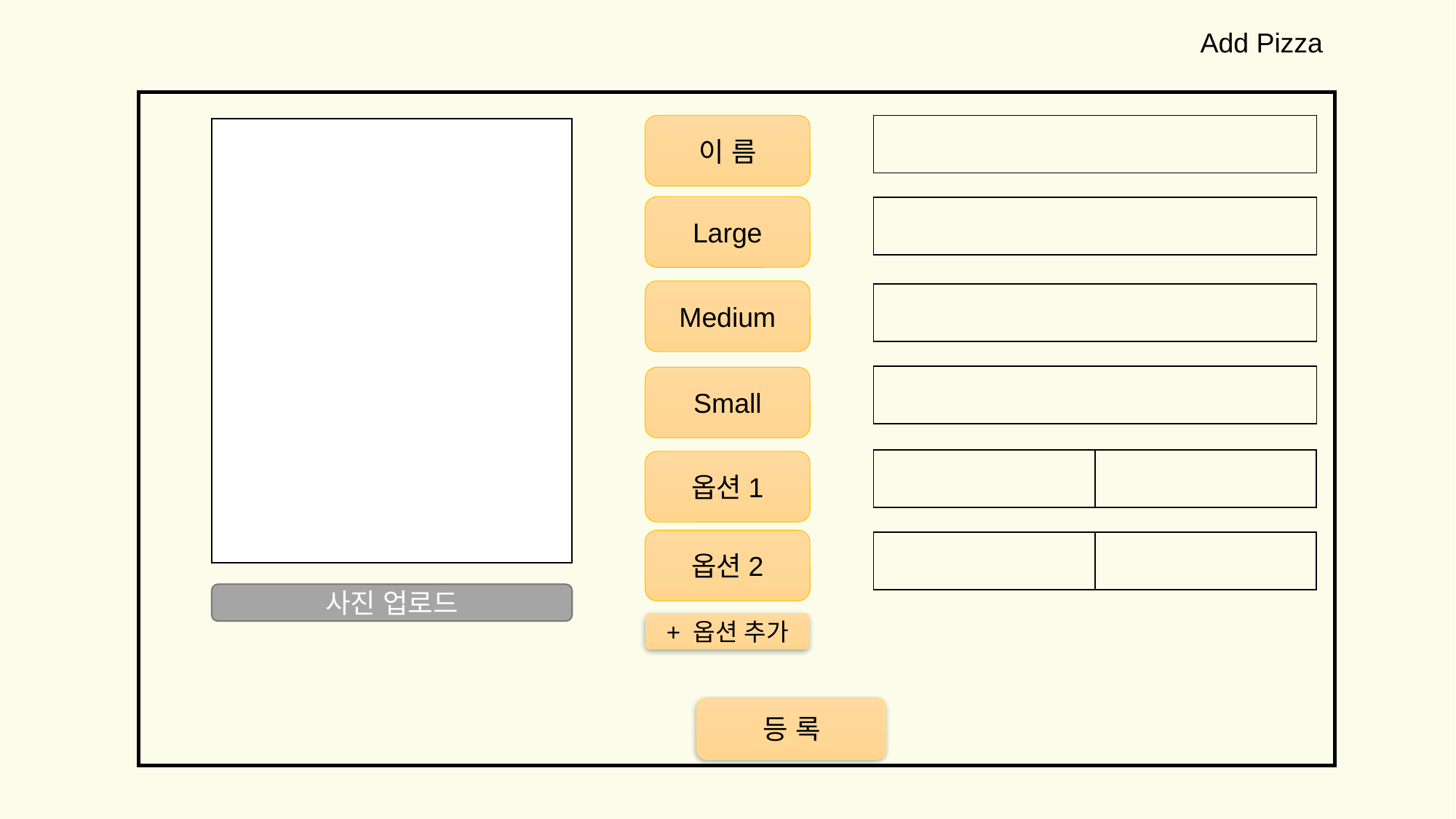

Add Pizza

이 름
|  |
| --- |

Large
|  |
| --- |
Medium
|  |
| --- |
|  |
| --- |
Small
|  |  |
| --- | --- |
옵션1
옵션2
|  |  |
| --- | --- |
사진 업로드
+ 옵션 추가
등 록